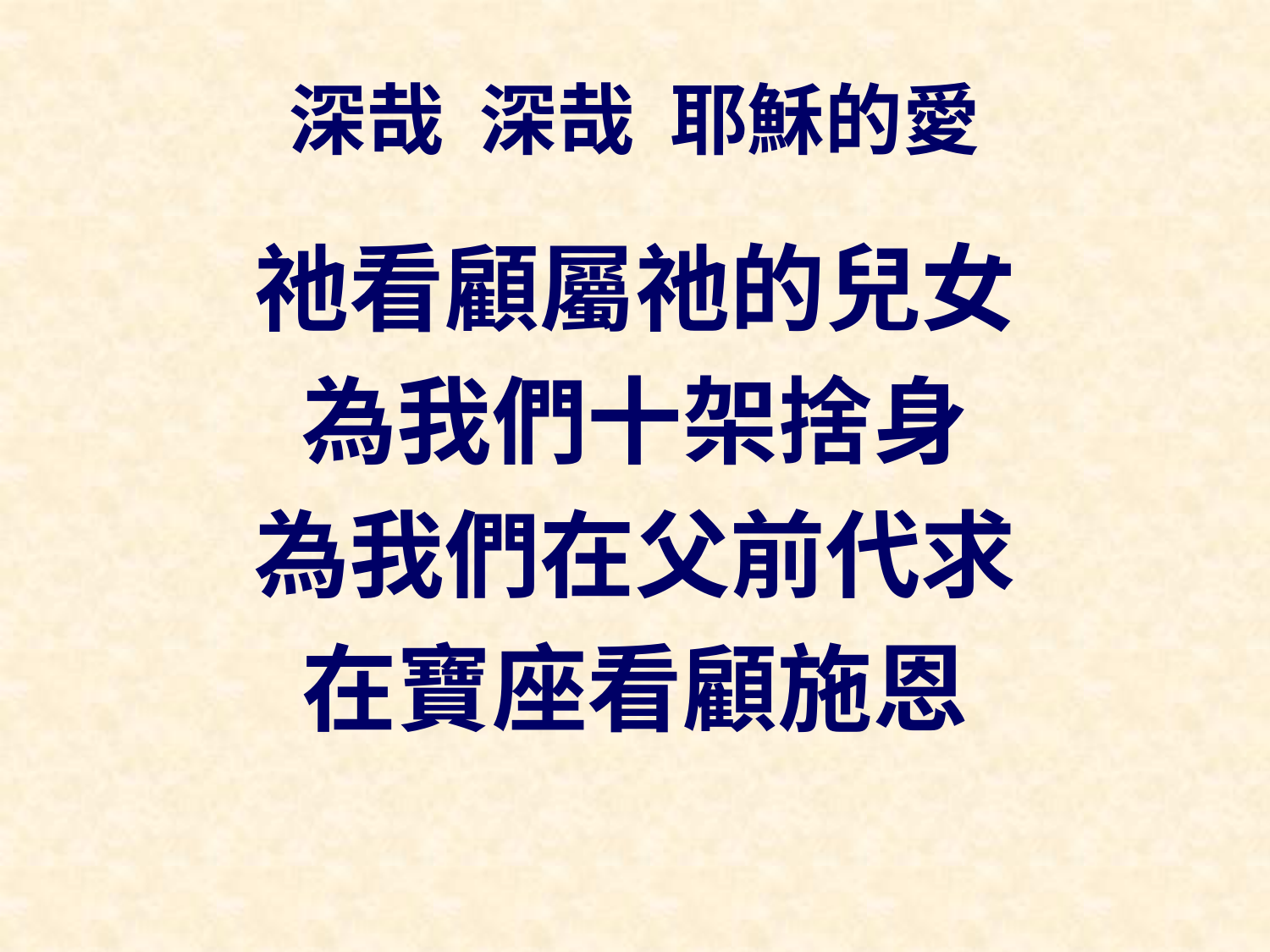

# 深哉  深哉  耶穌的愛
祂看顧屬祂的兒女
為我們十架捨身
為我們在父前代求
在寶座看顧施恩